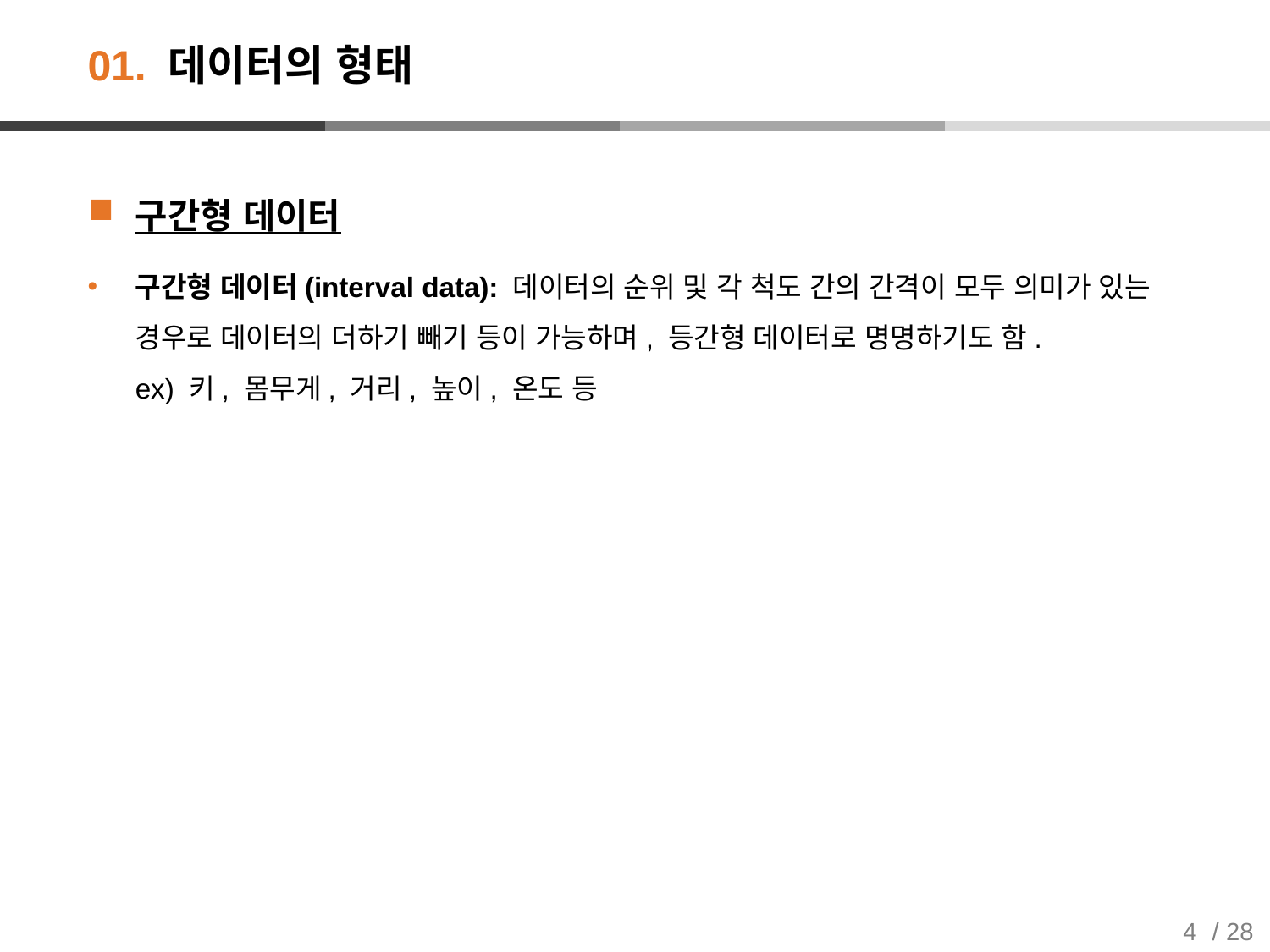

# 01. 데이터의 형태
구간형 데이터
구간형 데이터(interval data): 데이터의 순위 및 각 척도 간의 간격이 모두 의미가 있는 경우로 데이터의 더하기 빼기 등이 가능하며, 등간형 데이터로 명명하기도 함.
ex) 키, 몸무게, 거리, 높이, 온도 등